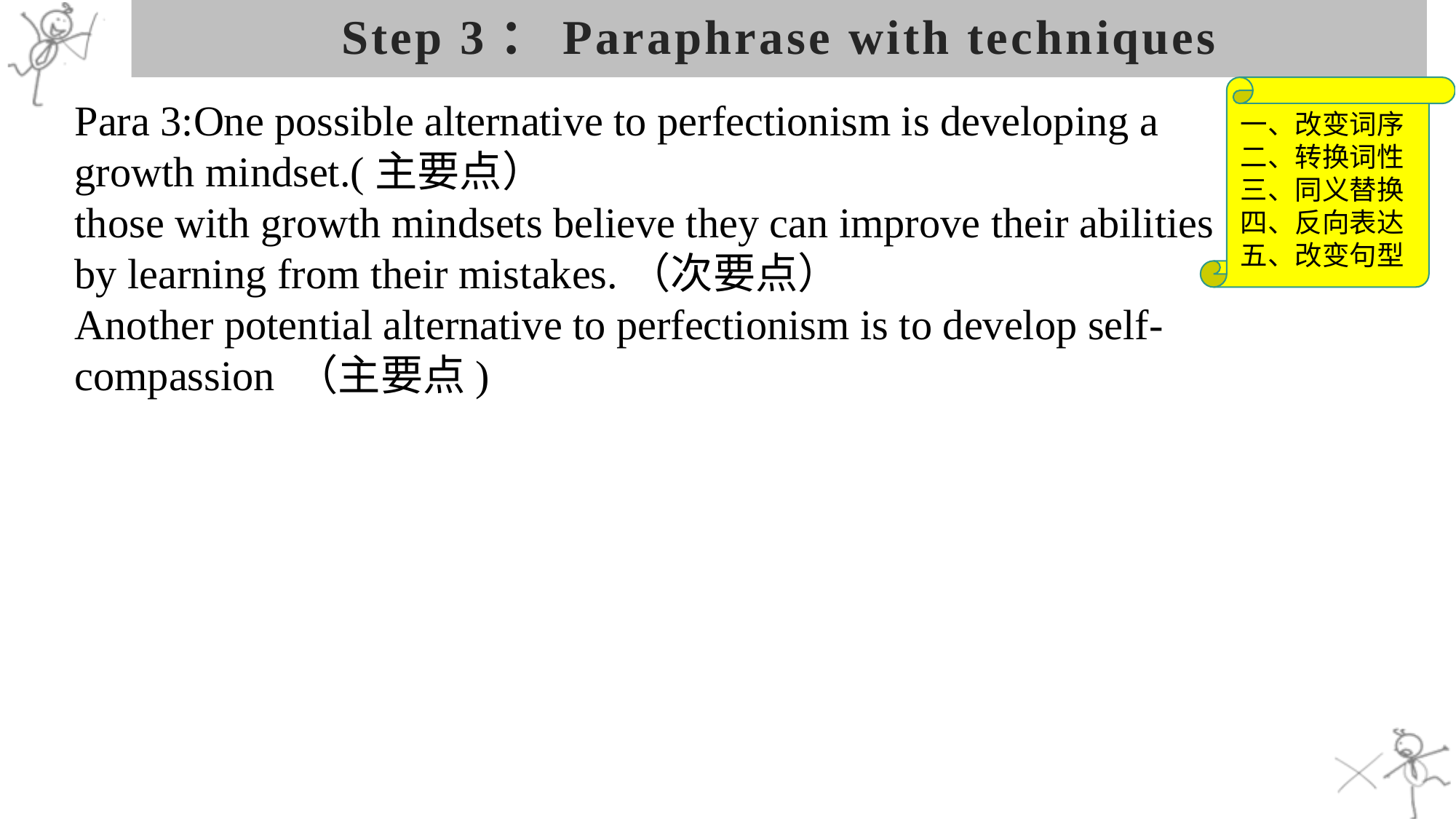

Step 3：Paraphrase with techniques

一、改变词序
二、转换词性
三、同义替换
四、反向表达
五、改变句型
Para 3:One possible alternative to perfectionism is developing a growth mindset.(主要点）
those with growth mindsets believe they can improve their abilities by learning from their mistakes.（次要点）
Another potential alternative to perfectionism is to develop self-compassion （主要点)